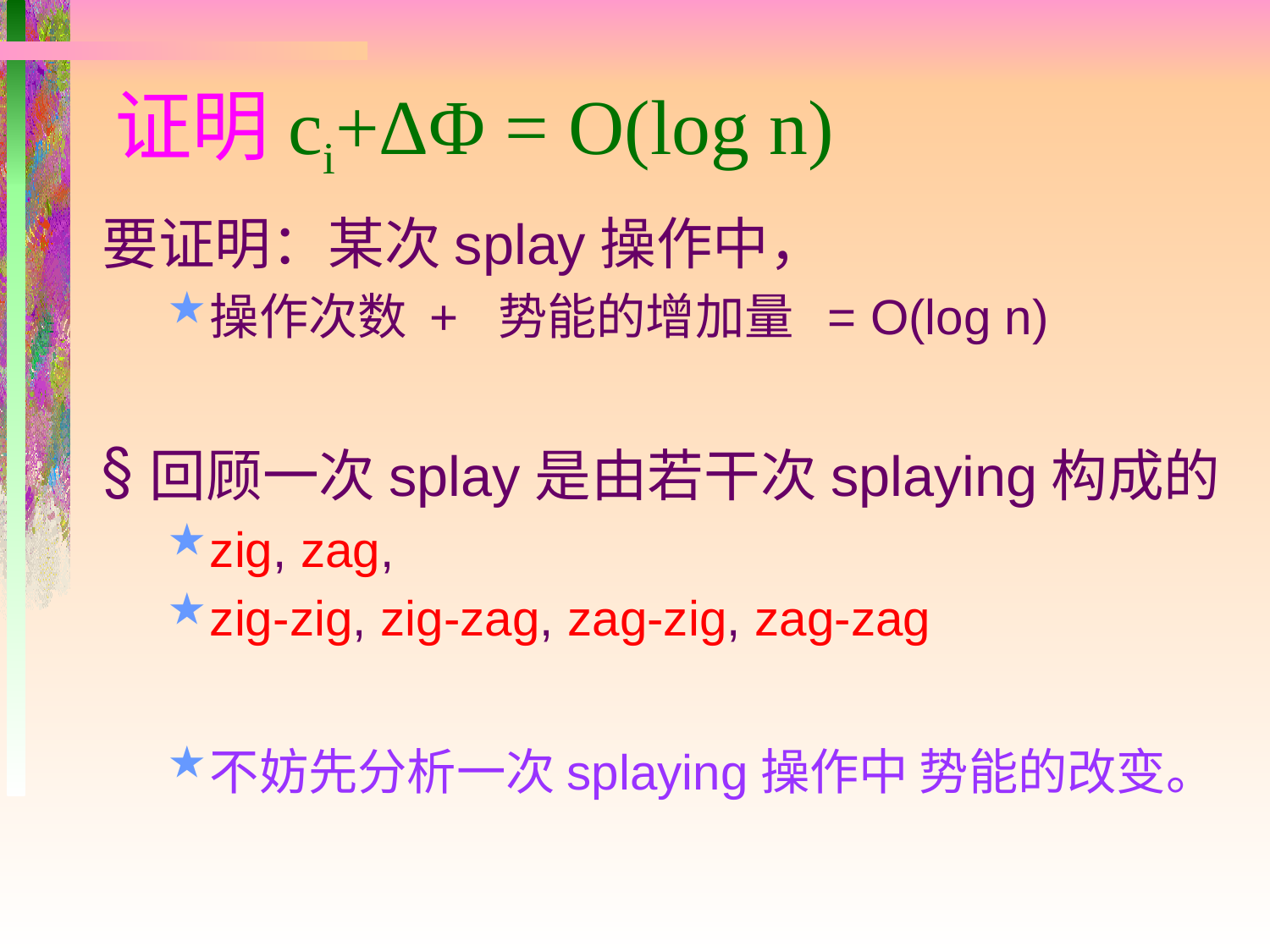

# 证明ci+ΔΦ = O(log n)
要证明：某次splay操作中，
操作次数 +  势能的增加量  = O(log n)

回顾一次splay是由若干次splaying构成的
zig, zag,
zig-zig, zig-zag, zag-zig, zag-zag

不妨先分析一次splaying操作中 势能的改变。